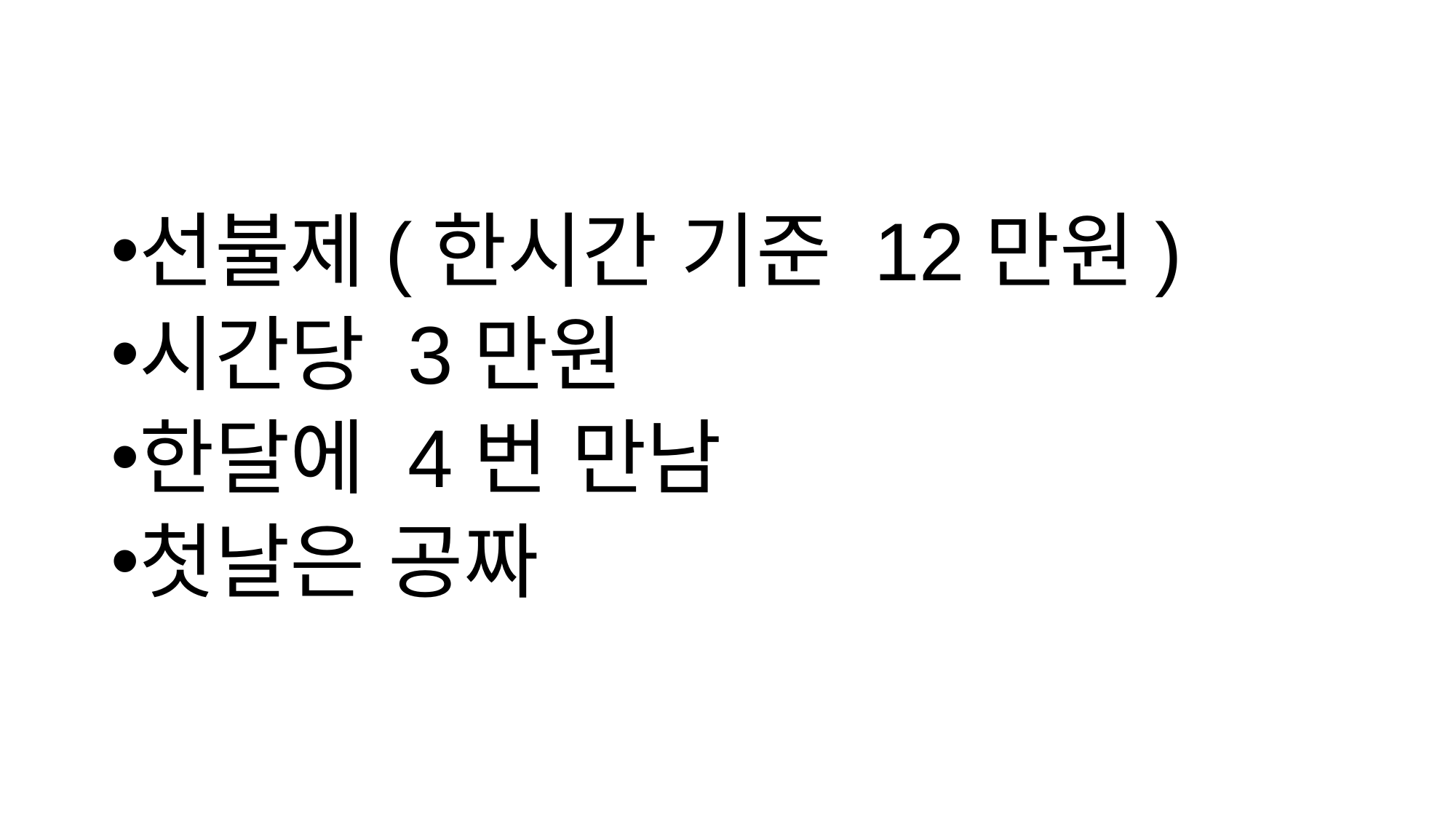

선불제(한시간 기준 12만원)
시간당 3만원
한달에 4번 만남
첫날은 공짜